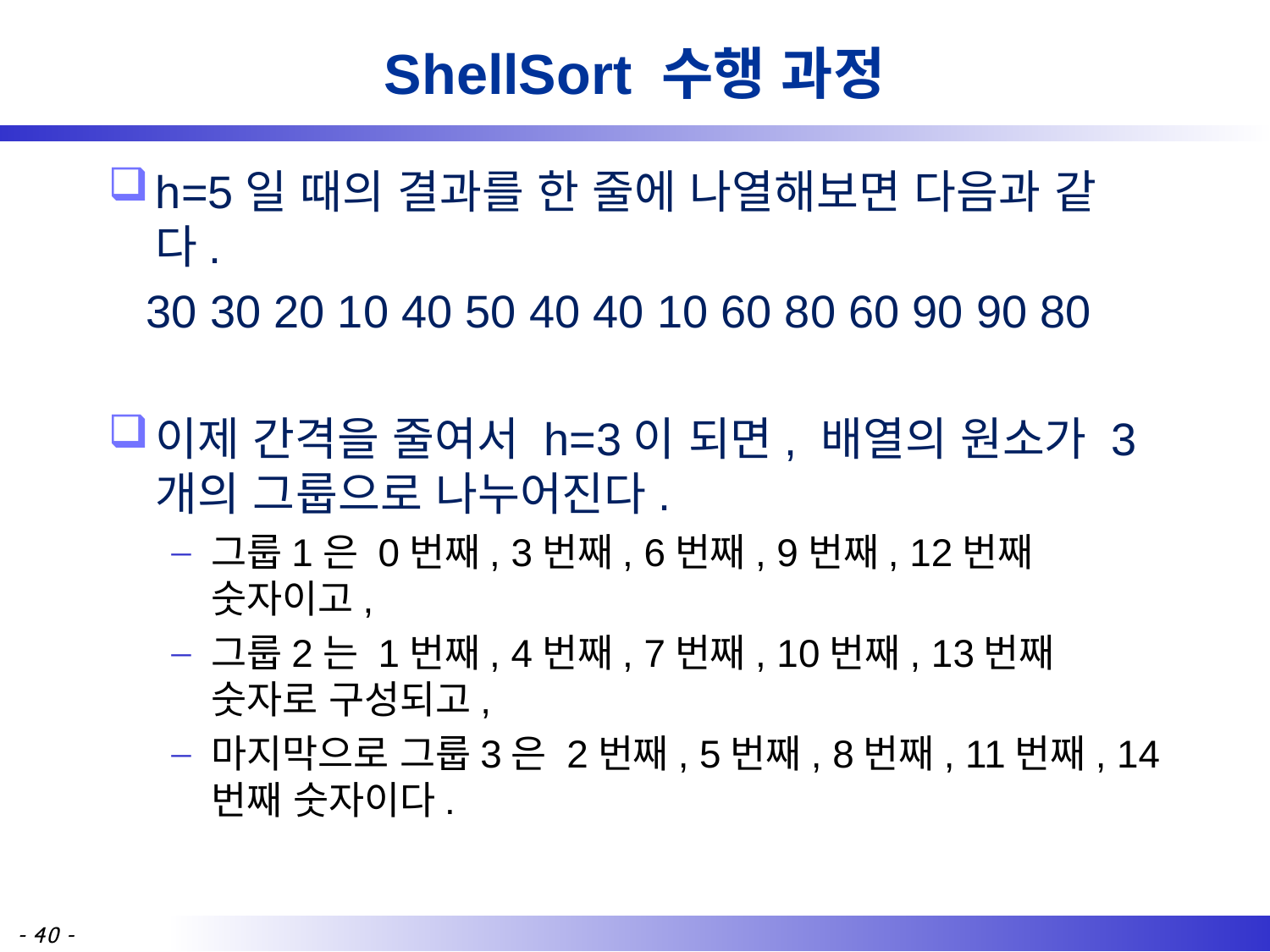

# ShellSort 수행 과정
h=5일 때의 결과를 한 줄에 나열해보면 다음과 같다.
   30 30 20 10 40 50 40 40 10 60 80 60 90 90 80

이제 간격을 줄여서 h=3이 되면, 배열의 원소가 3개의 그룹으로 나누어진다.
그룹1은 0번째, 3번째, 6번째, 9번째, 12번째 숫자이고,
그룹2는 1번째, 4번째, 7번째, 10번째, 13번째 숫자로 구성되고,
마지막으로 그룹3은 2번째, 5번째, 8번째, 11번째, 14번째 숫자이다.
- 40 -